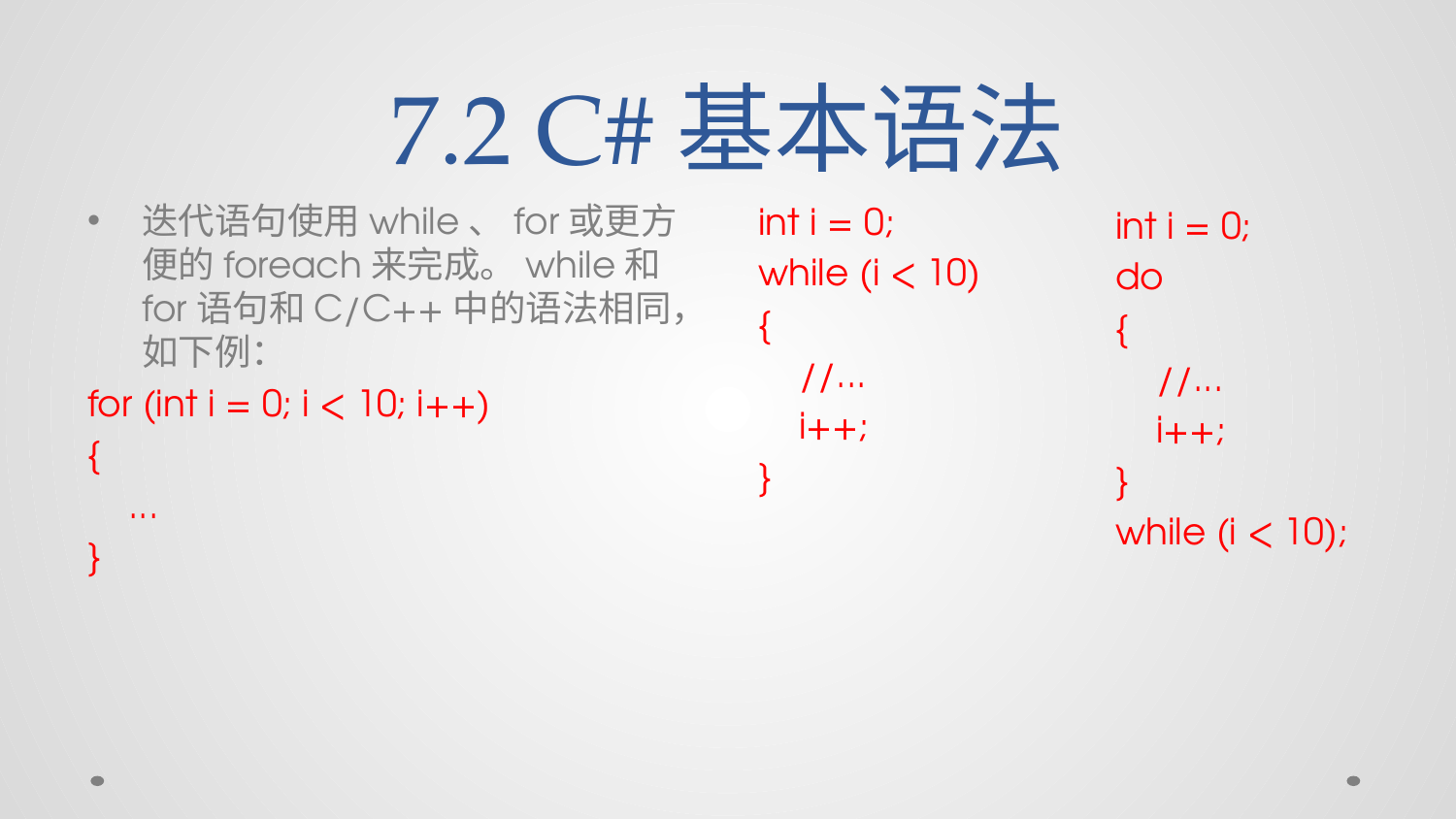

# 7.2 C#基本语法
迭代语句使用while、for或更方便的foreach来完成。while和for语句和C/C++中的语法相同，如下例：
for (int i = 0; i < 10; i++)
{
    ...
}

int i = 0;
while (i < 10)
{
    //...
    i++;
}
int i = 0;
do
{
    //...
    i++;
}
while (i < 10);